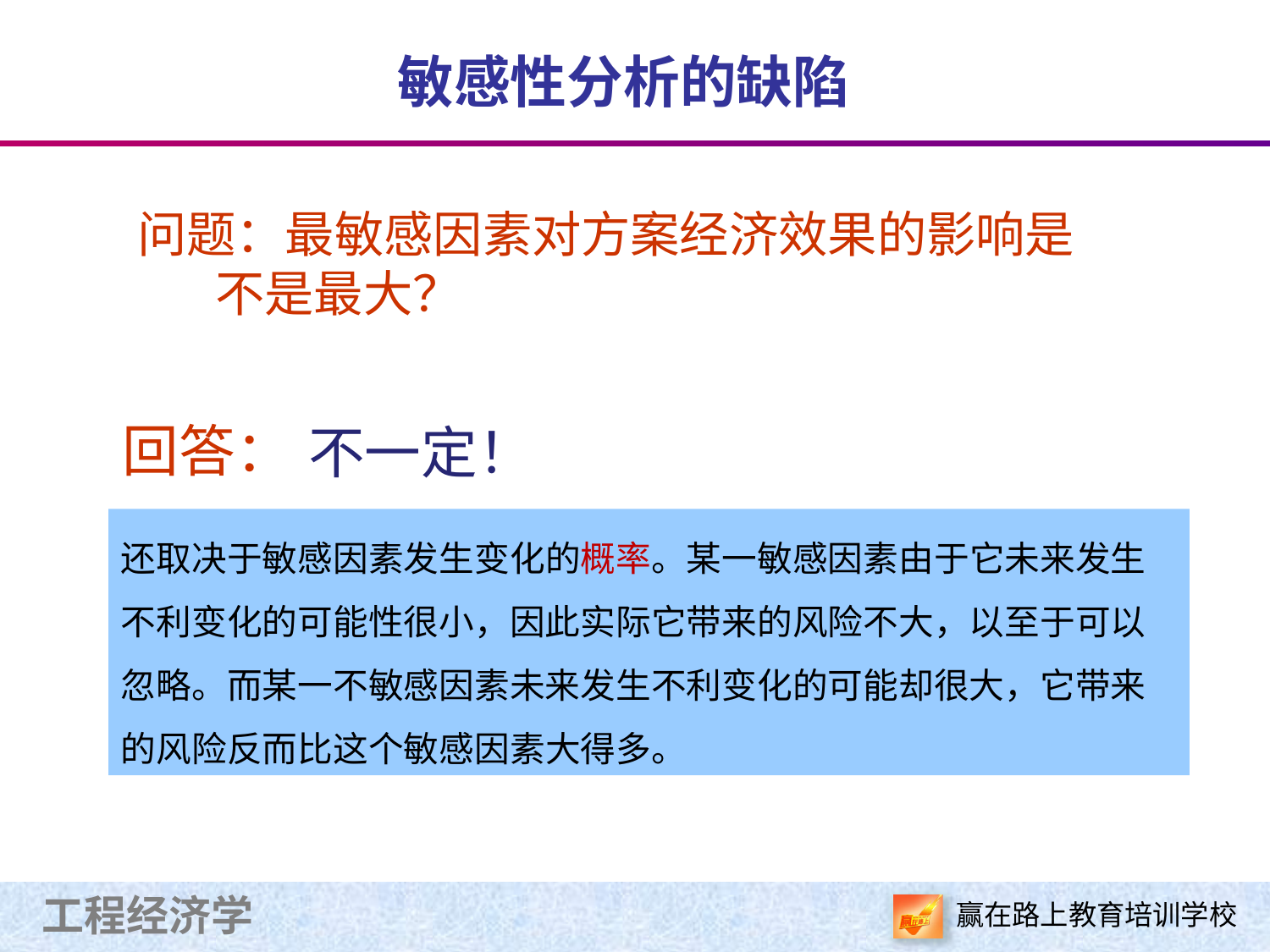

敏感性分析的缺陷
问题：最敏感因素对方案经济效果的影响是
      不是最大？
回答：
不一定！
还取决于敏感因素发生变化的概率。某一敏感因素由于它未来发生不利变化的可能性很小，因此实际它带来的风险不大，以至于可以忽略。而某一不敏感因素未来发生不利变化的可能却很大，它带来的风险反而比这个敏感因素大得多。